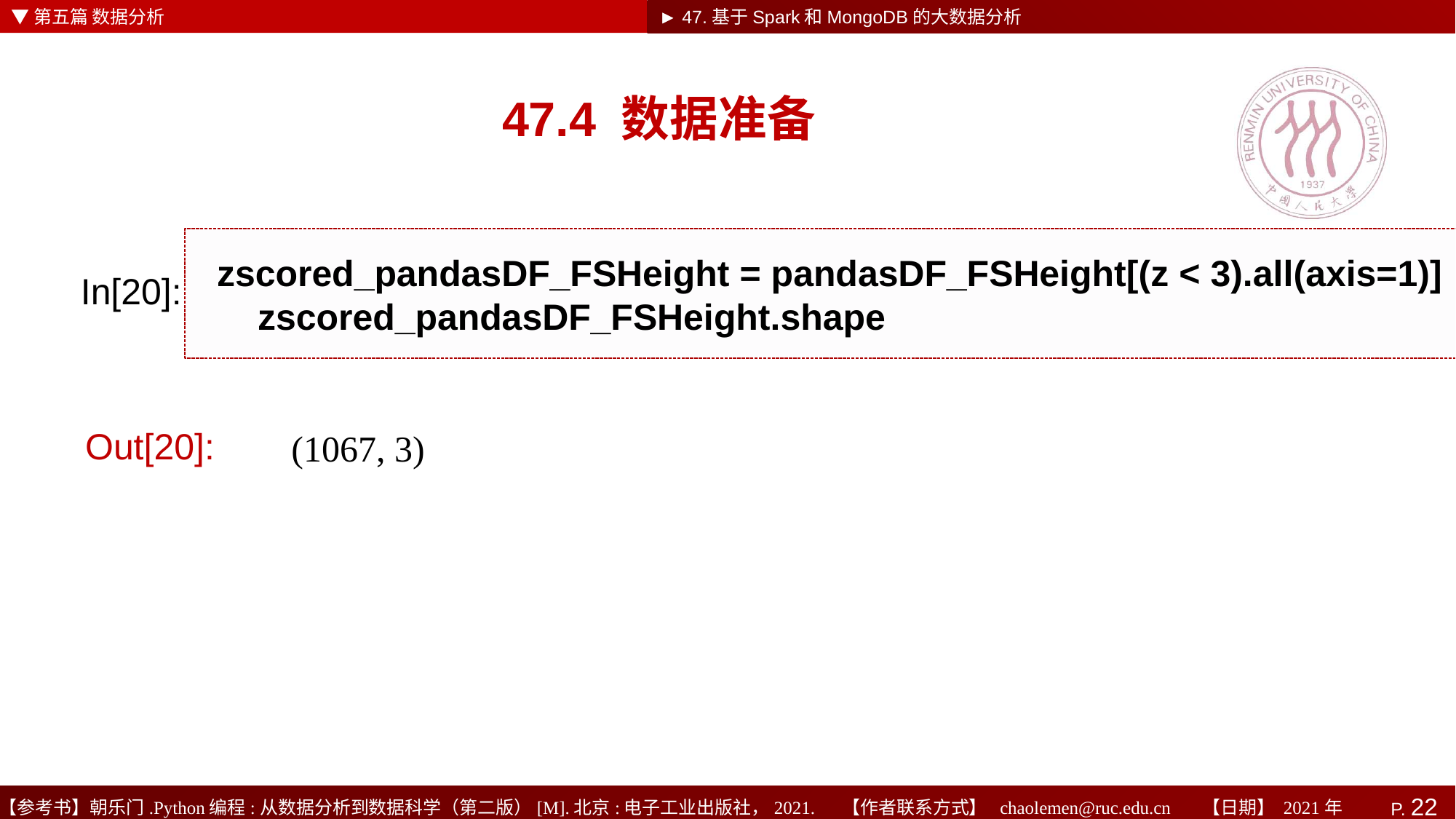

▼第五篇 数据分析
►
► 47.基于Spark和MongoDB的大数据分析
# 47.4 数据准备
zscored_pandasDF_FSHeight = pandasDF_FSHeight[(z < 3).all(axis=1)]
    zscored_pandasDF_FSHeight.shape
In[20]:
Out[20]:
(1067, 3)